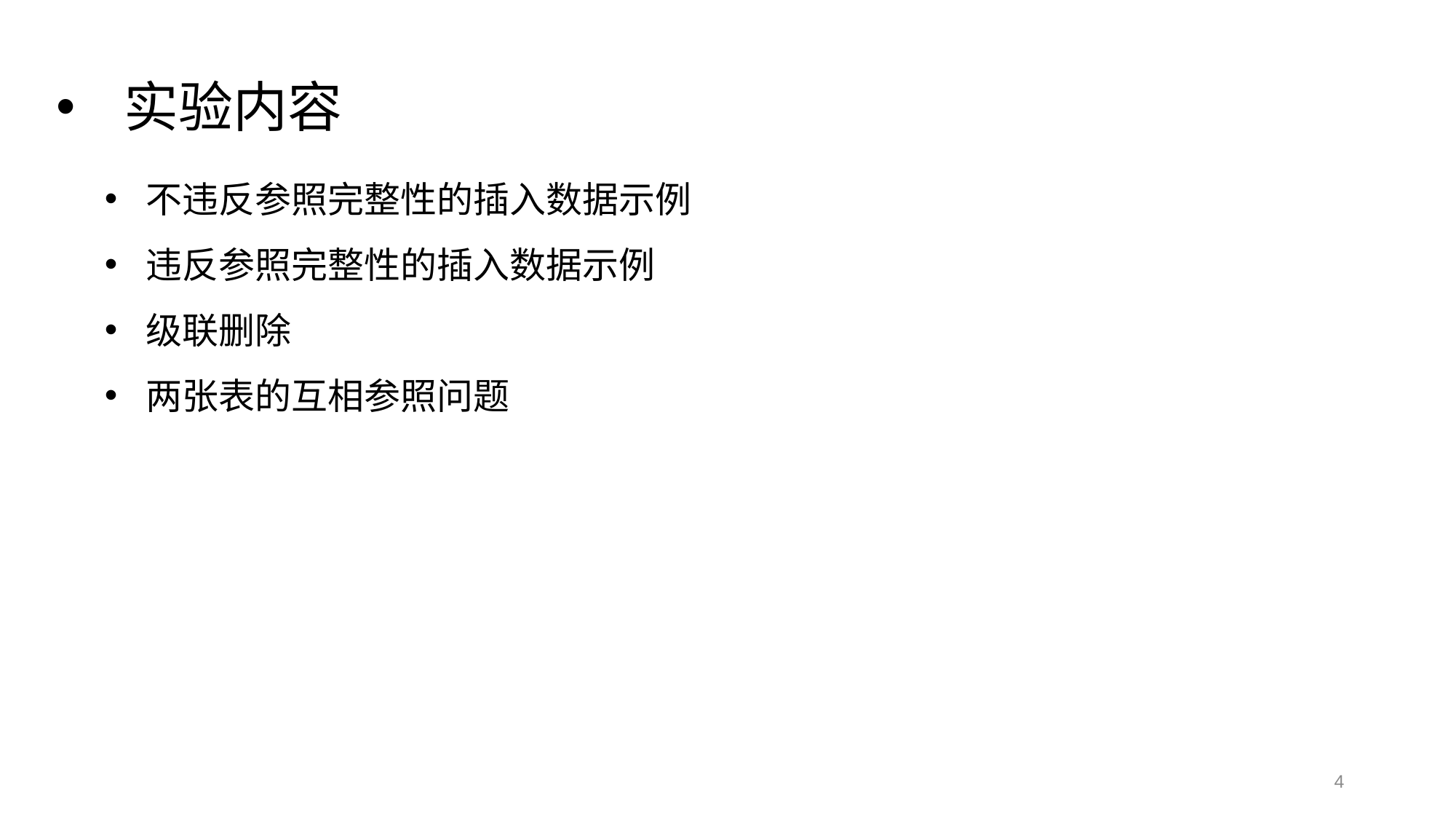

# 实验内容
不违反参照完整性的插入数据示例
违反参照完整性的插入数据示例
级联删除
两张表的互相参照问题
4